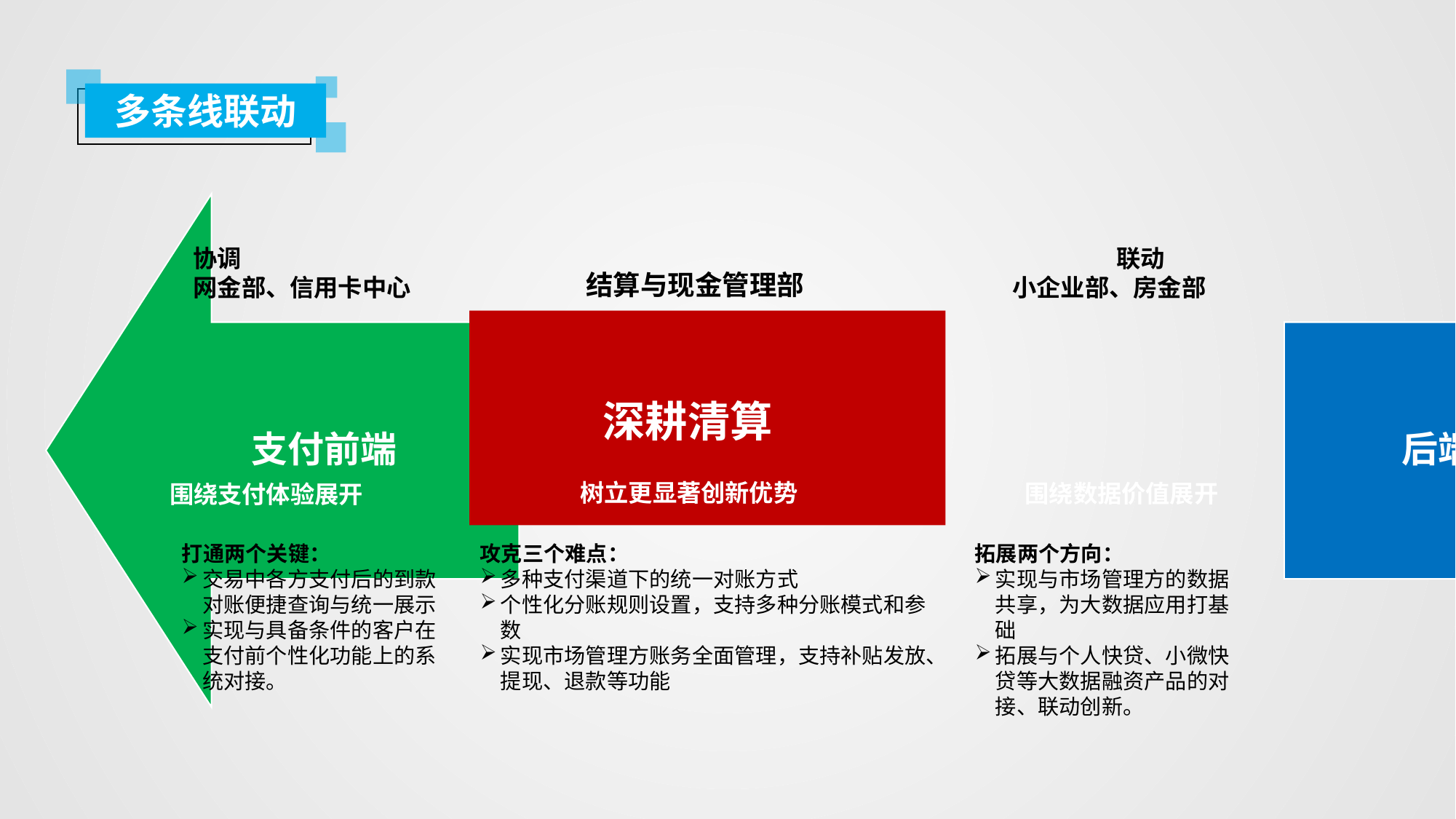

多条线联动

支付前端
后端应用

协调
网金部、信用卡中心
                  联动
小企业部、房金部
结算与现金管理部
深耕清算
打通两个关键：
交易中各方支付后的到款对账便捷查询与统一展示
实现与具备条件的客户在支付前个性化功能上的系统对接。
拓展两个方向：
实现与市场管理方的数据共享，为大数据应用打基础
拓展与个人快贷、小微快贷等大数据融资产品的对接、联动创新。
攻克三个难点：
多种支付渠道下的统一对账方式
个性化分账规则设置，支持多种分账模式和参数
实现市场管理方账务全面管理，支持补贴发放、提现、退款等功能
树立更显著创新优势
围绕数据价值展开
围绕支付体验展开